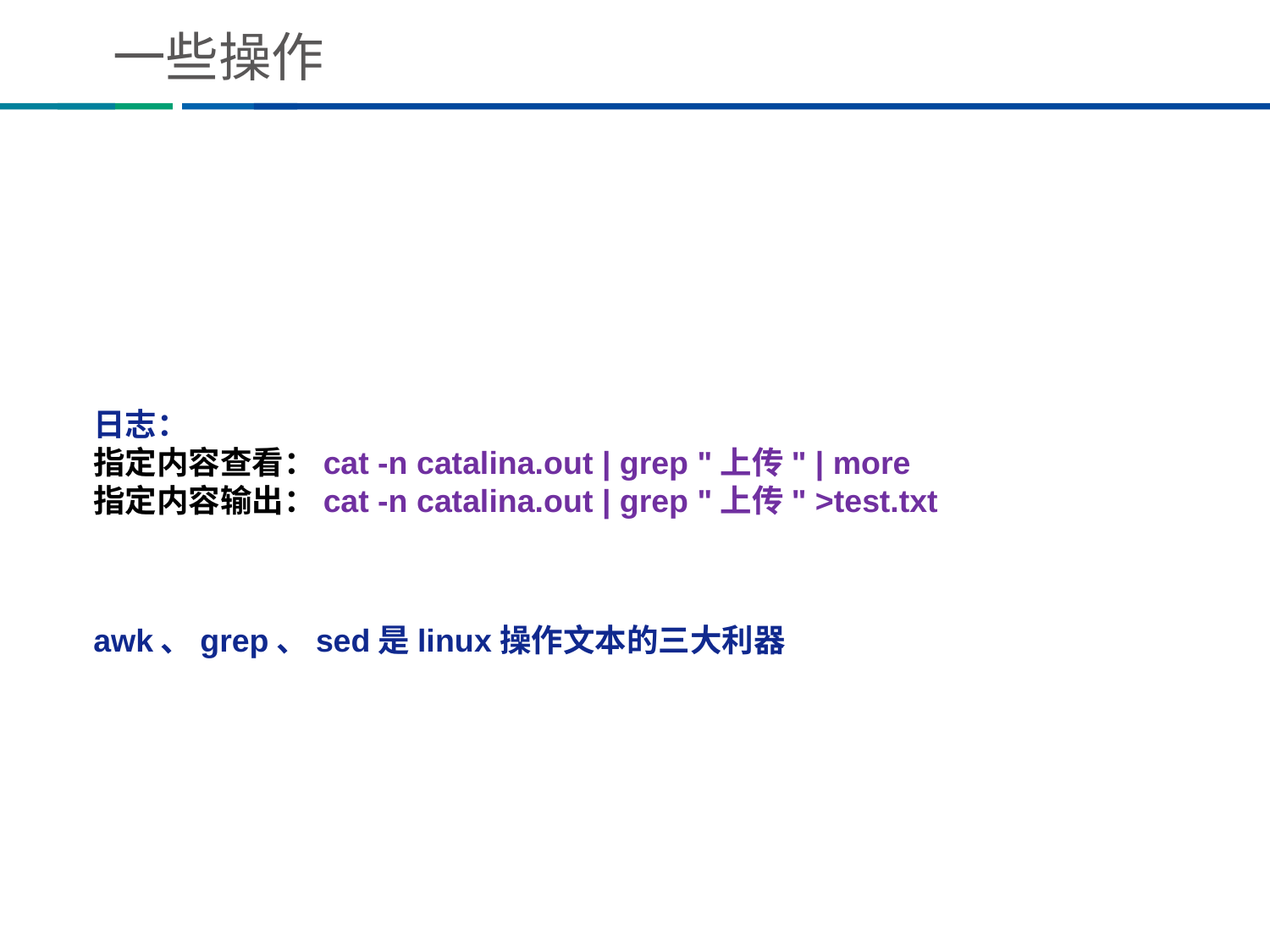

# 一些操作

日志：
指定内容查看：cat -n catalina.out | grep "上传" | more
指定内容输出：cat -n catalina.out | grep "上传" >test.txt

awk、grep、sed是linux操作文本的三大利器